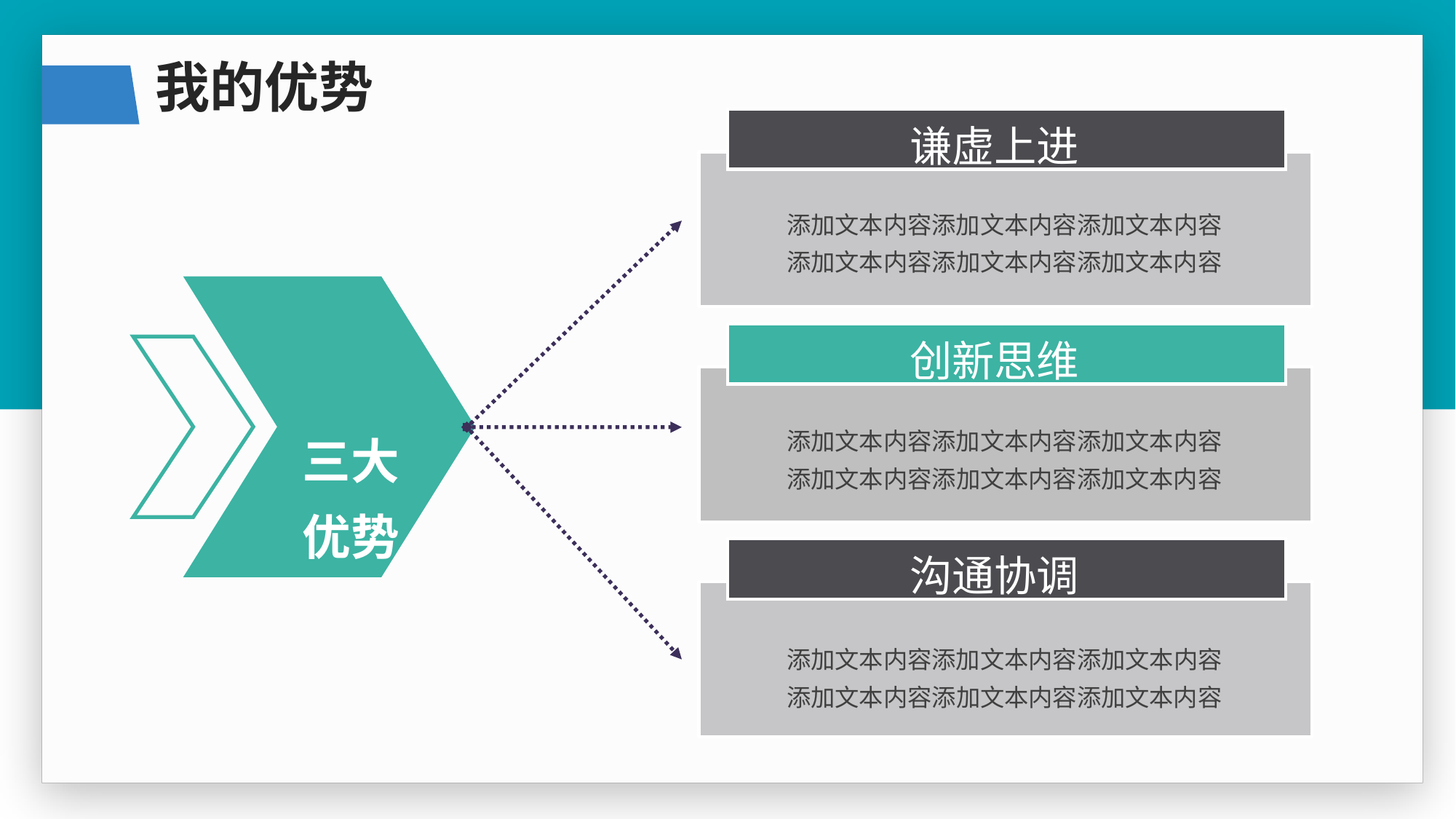

我的优势

谦虚上进

添加文本内容添加文本内容添加文本内容
添加文本内容添加文本内容添加文本内容

创新思维

三大
优势
添加文本内容添加文本内容添加文本内容
添加文本内容添加文本内容添加文本内容

沟通协调

添加文本内容添加文本内容添加文本内容
添加文本内容添加文本内容添加文本内容